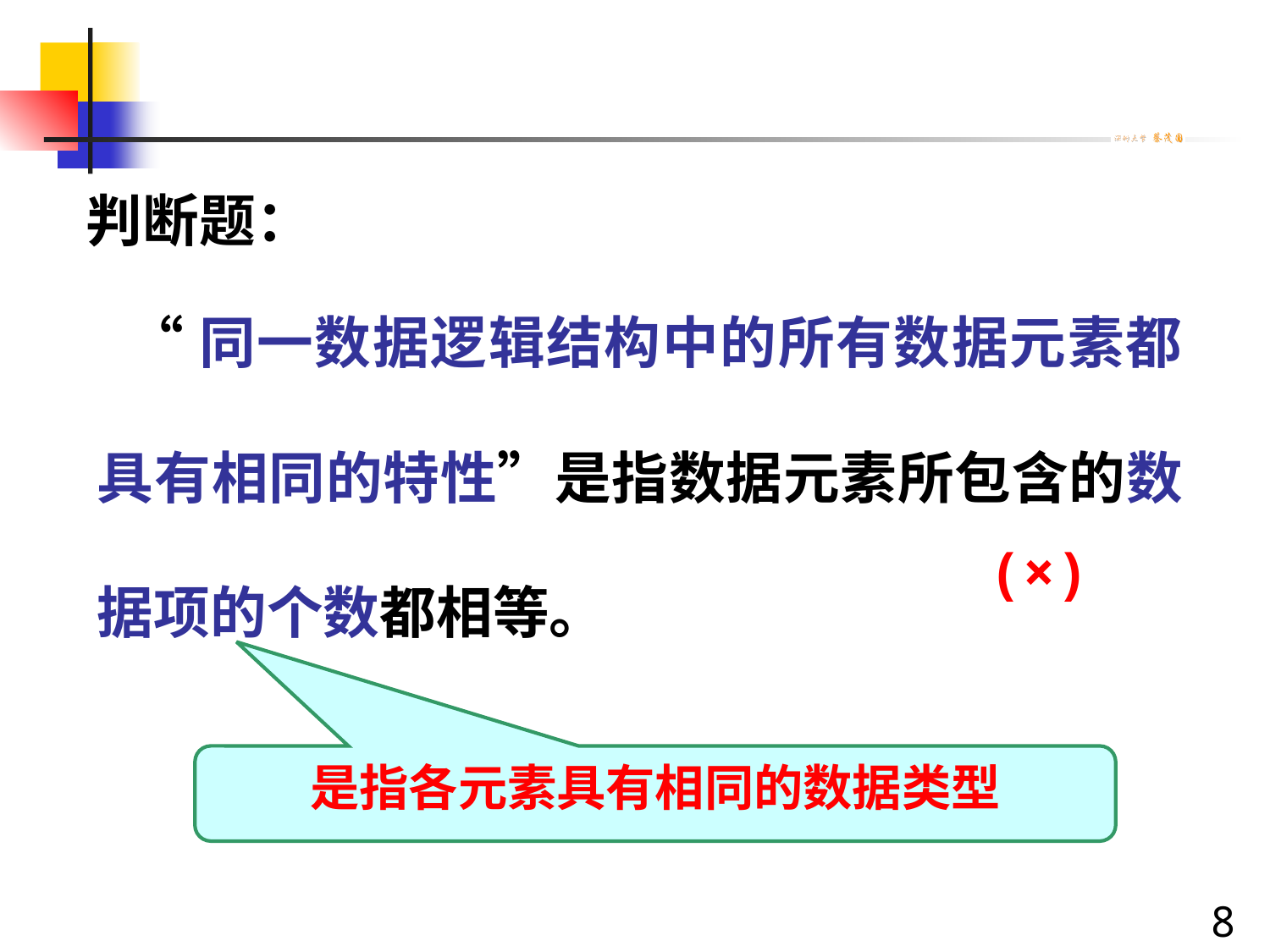

判断题：
  “同一数据逻辑结构中的所有数据元素都具有相同的特性”是指数据元素所包含的数据项的个数都相等。
(×)
是指各元素具有相同的数据类型
8